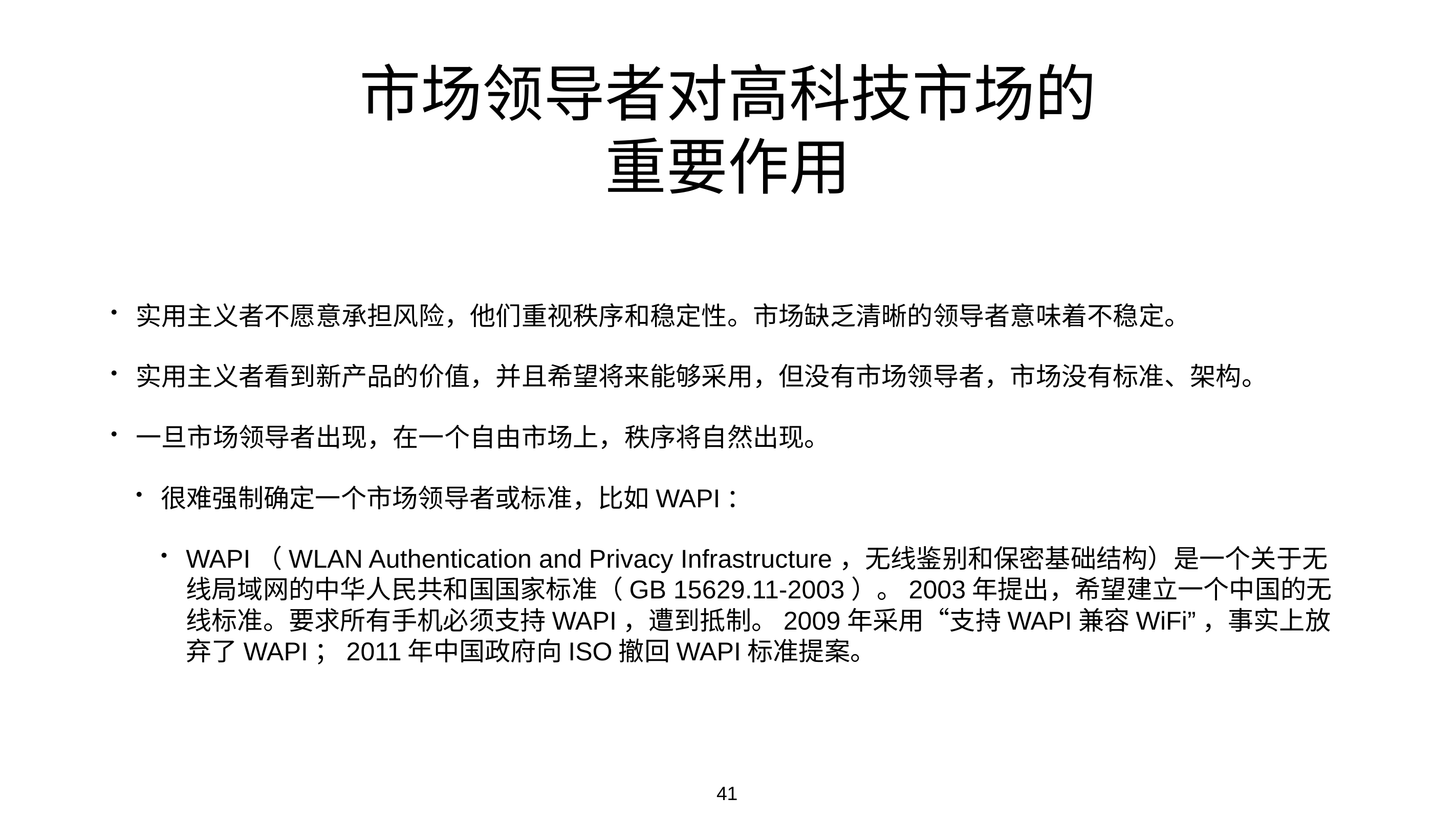

# 市场领导者对高科技市场的
重要作用
实用主义者不愿意承担风险，他们重视秩序和稳定性。市场缺乏清晰的领导者意味着不稳定。
实用主义者看到新产品的价值，并且希望将来能够采用，但没有市场领导者，市场没有标准、架构。
一旦市场领导者出现，在一个自由市场上，秩序将自然出现。
很难强制确定一个市场领导者或标准，比如WAPI：
WAPI（WLAN Authentication and Privacy Infrastructure，无线鉴别和保密基础结构）是一个关于无线局域网的中华人民共和国国家标准（GB 15629.11-2003）。2003年提出，希望建立一个中国的无线标准。要求所有手机必须支持WAPI，遭到抵制。2009年采用“支持WAPI兼容WiFi”，事实上放弃了WAPI；2011年中国政府向ISO撤回WAPI标准提案。
41